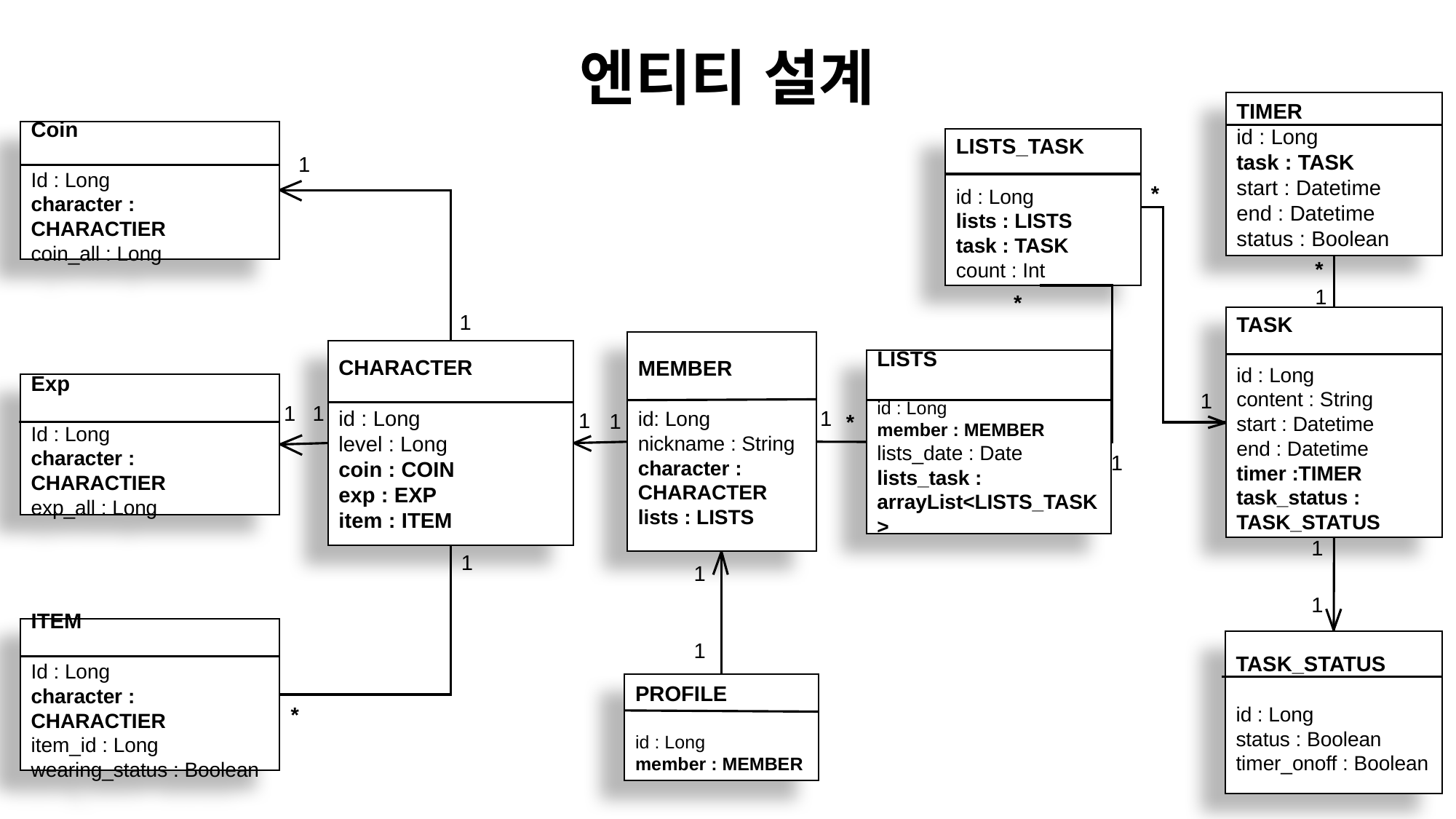

엔티티 설계
TIMER
id : Long
task : TASK
start : Datetime
end : Datetime
status : Boolean
Coin

Id : Long
character : CHARACTIER
coin_all : Long
LISTS_TASK

id : Long
lists : LISTS
task : TASK
count : Int
1
*
*
1
*
1
TASK

id : Long
content : String
start : Datetime
end : Datetime
timer :TIMER
task_status : TASK_STATUS
MEMBER

id: Long
nickname : String
character : CHARACTER
lists : LISTS
CHARACTER

id : Long
level : Long
coin : COIN
exp : EXP
item : ITEM
LISTS

id : Long
member : MEMBER
lists_date : Date
lists_task : arrayList<LISTS_TASK>
Exp

Id : Long
character : CHARACTIER
exp_all : Long
1
1
1
1
1
1
*
1
1
1
1
1
ITEM

Id : Long
character : CHARACTIER
item_id : Long
wearing_status : Boolean
TASK_STATUS

id : Long
status : Boolean
timer_onoff : Boolean
1
PROFILE

id : Long
member : MEMBER
*